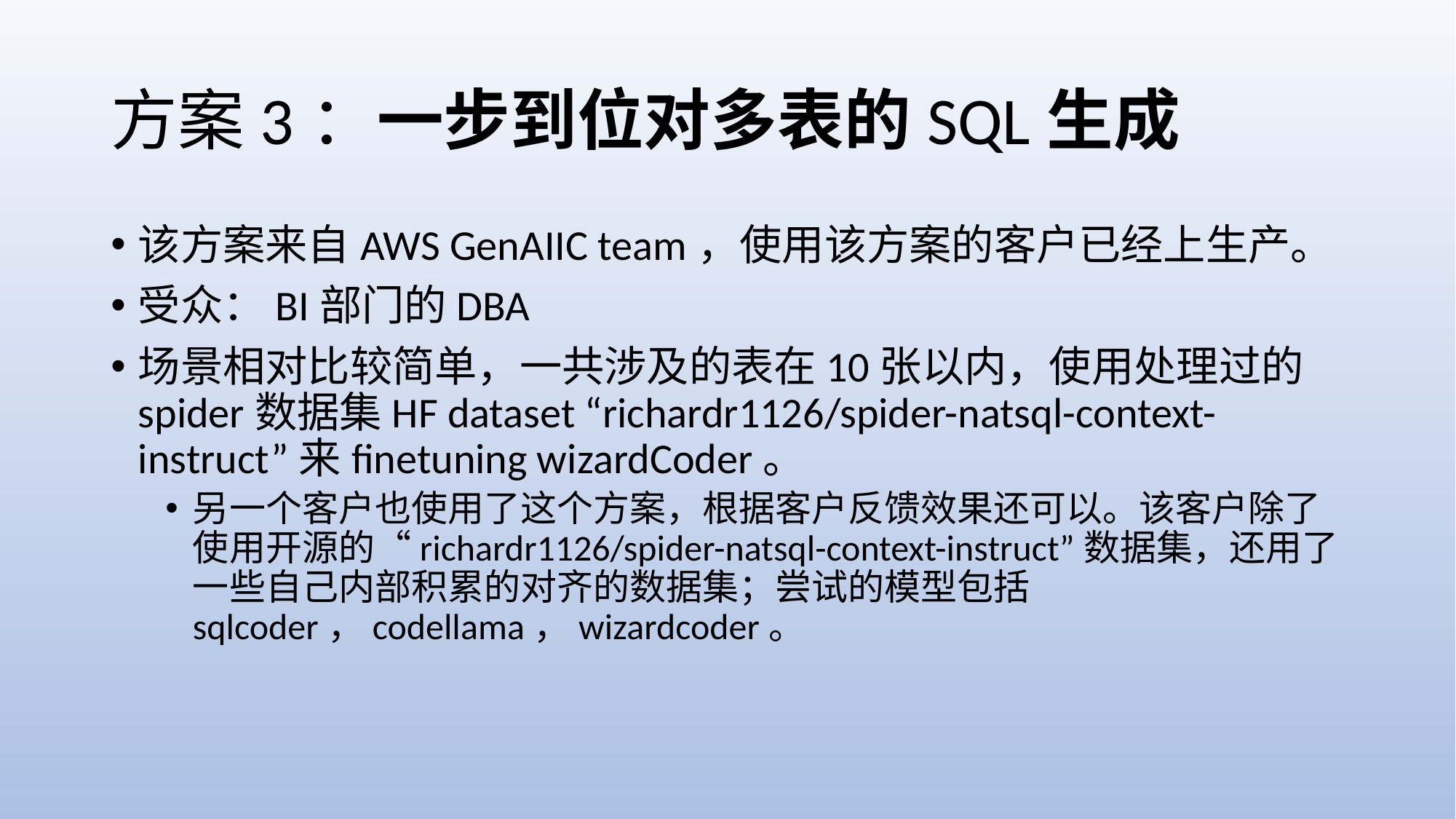

# 方案3：一步到位对多表的SQL生成
该方案来自AWS GenAIIC team，使用该方案的客户已经上生产。
受众：BI部门的DBA
场景相对比较简单，一共涉及的表在10张以内，使用处理过的spider数据集HF dataset “richardr1126/spider-natsql-context-instruct”来finetuning wizardCoder。
另一个客户也使用了这个方案，根据客户反馈效果还可以。该客户除了使用开源的“richardr1126/spider-natsql-context-instruct”数据集，还用了一些自己内部积累的对齐的数据集；尝试的模型包括sqlcoder，codellama，wizardcoder。